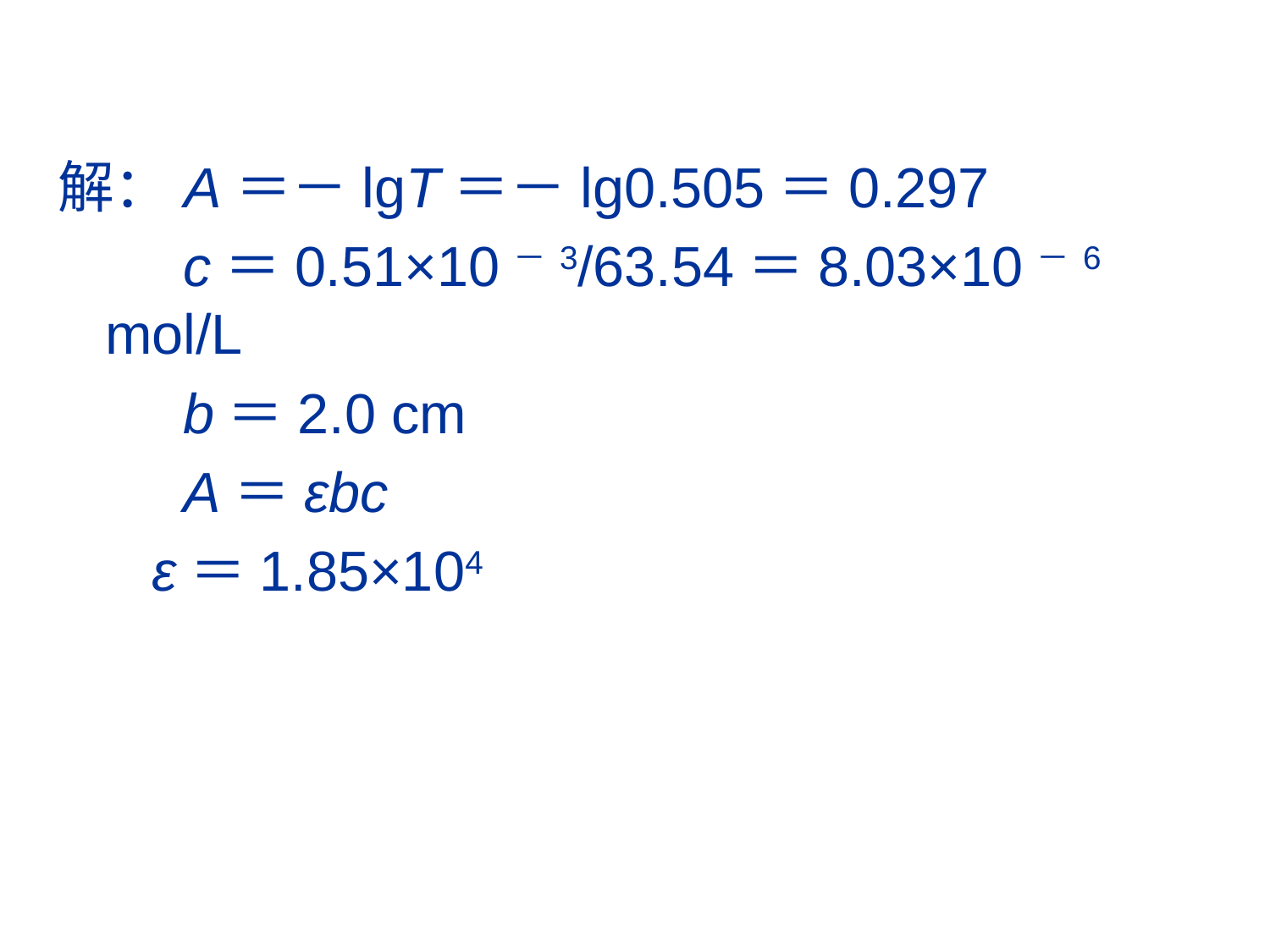

解：A＝－lgT＝－lg0.505＝0.297
        c＝0.51×10－3/63.54＝8.03×10－6 mol/L
        b＝2.0 cm
        A＝εbc
      ε＝1.85×104